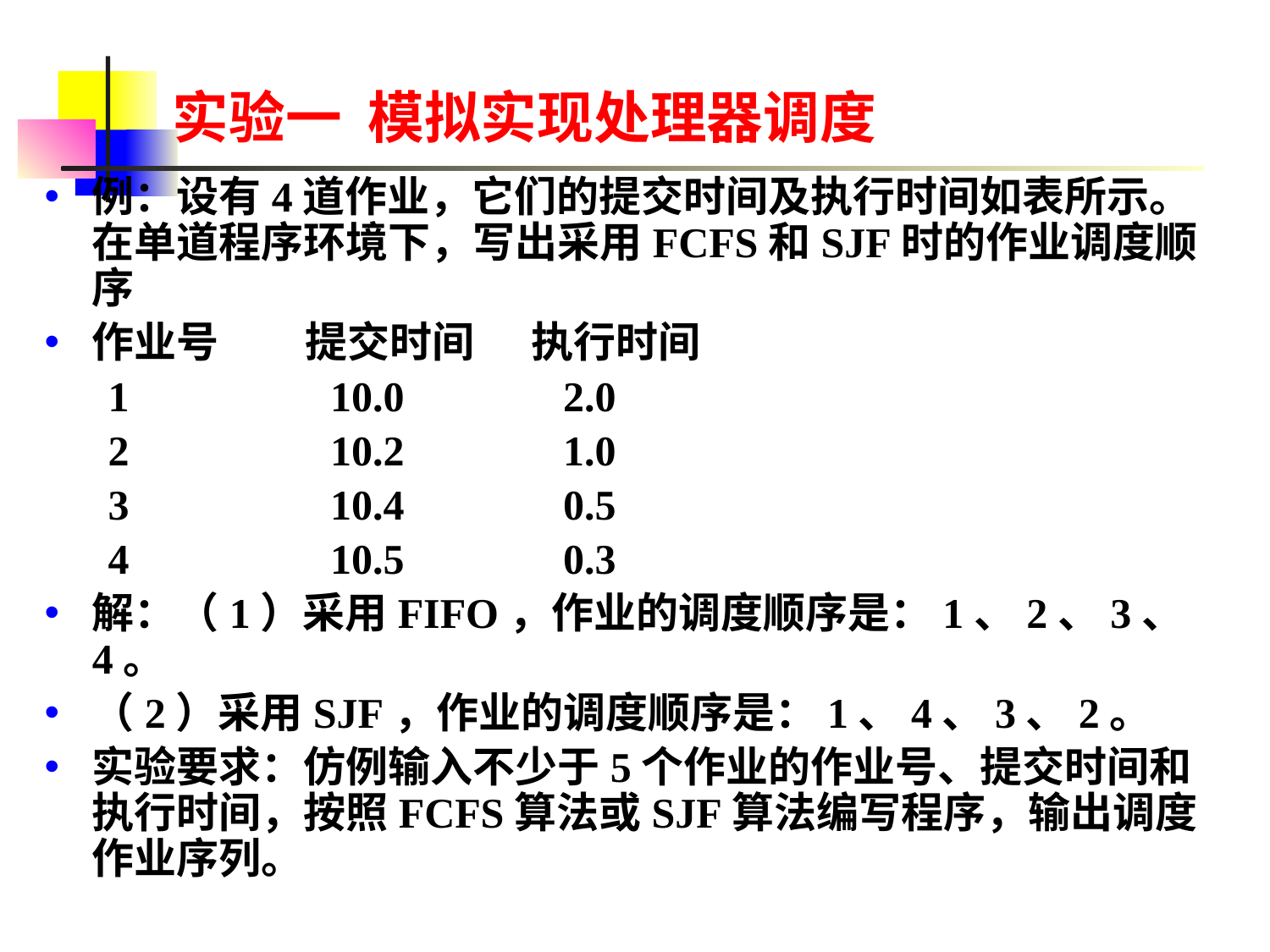

# 实验一  模拟实现处理器调度
例：设有4道作业，它们的提交时间及执行时间如表所示。在单道程序环境下，写出采用FCFS和SJF时的作业调度顺序
作业号         提交时间      执行时间
1                   10.0               2.0
2                   10.2               1.0
3                   10.4               0.5
4                   10.5               0.3
解：（1）采用FIFO，作业的调度顺序是：1、2、3、4。
（2）采用SJF，作业的调度顺序是：1、4、3、2。
实验要求：仿例输入不少于5个作业的作业号、提交时间和执行时间，按照FCFS算法或SJF算法编写程序，输出调度作业序列。